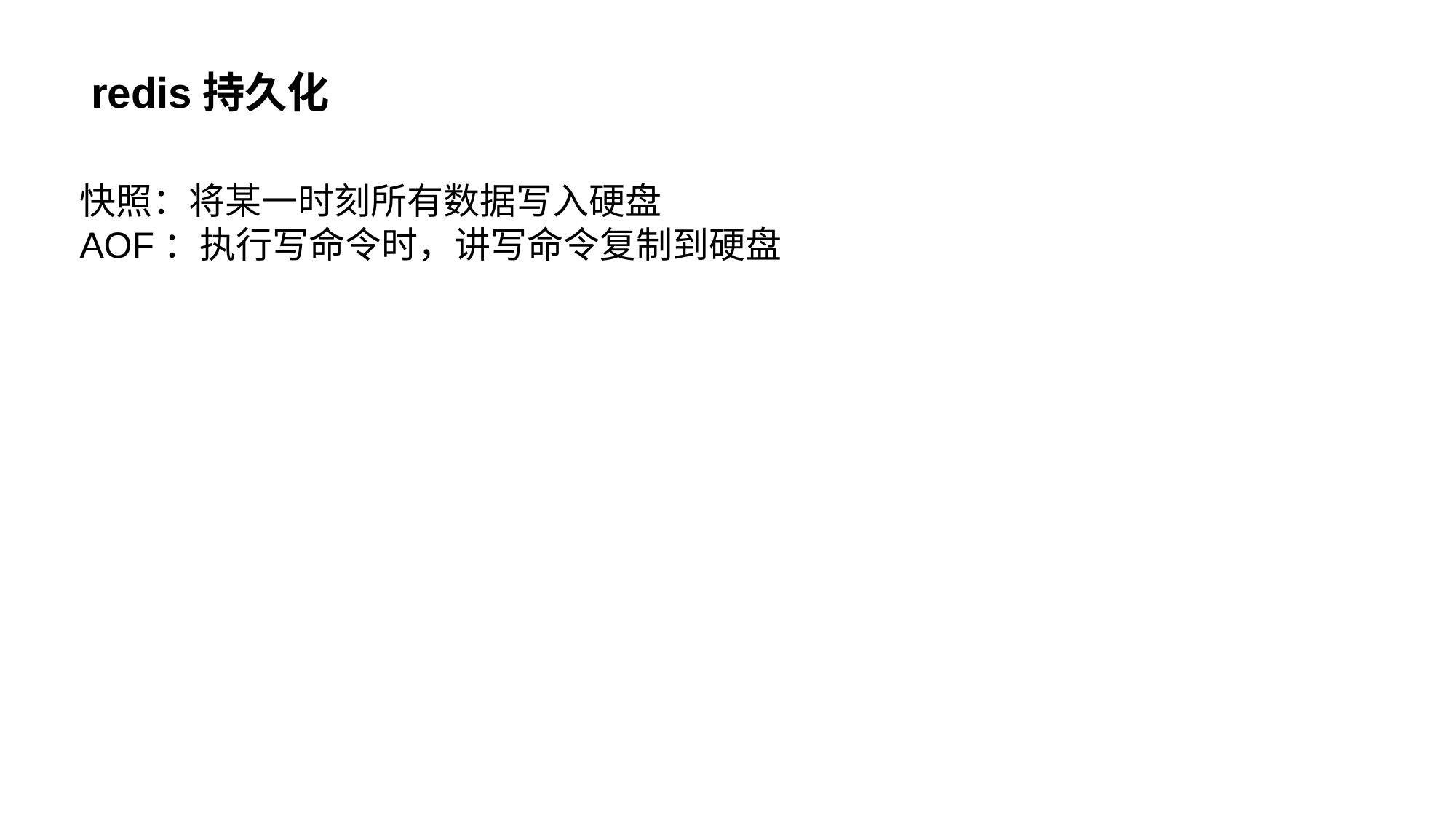

# redis持久化
快照：将某一时刻所有数据写入硬盘
AOF：执行写命令时，讲写命令复制到硬盘